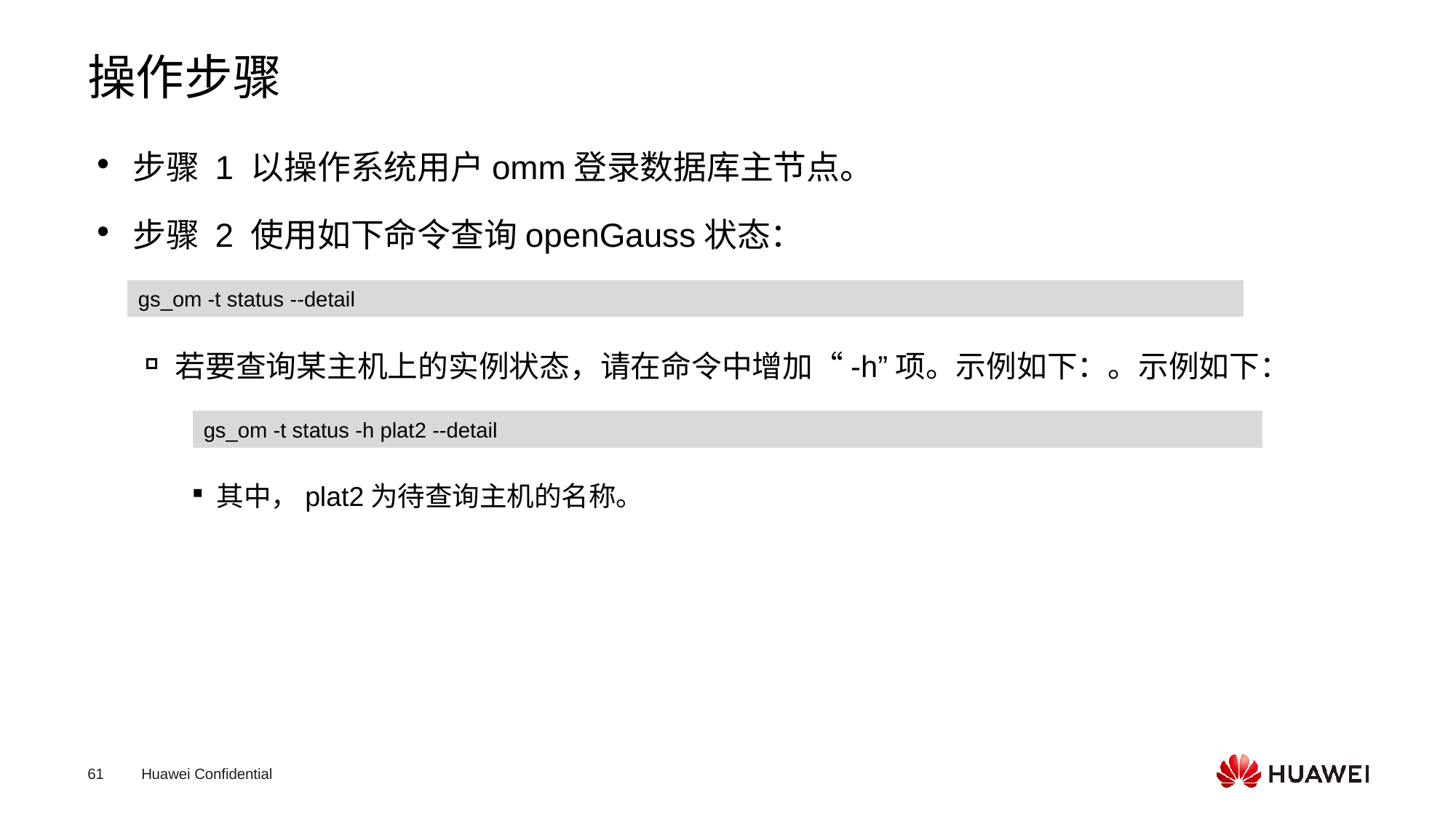

# 操作步骤
步骤 1 以操作系统用户omm登录数据库主节点。
步骤 2 使用如下命令查询openGauss状态：

若要查询某主机上的实例状态，请在命令中增加“-h”项。示例如下：。示例如下：

其中，plat2为待查询主机的名称。

gs_om -t status --detail
gs_om -t status -h plat2 --detail